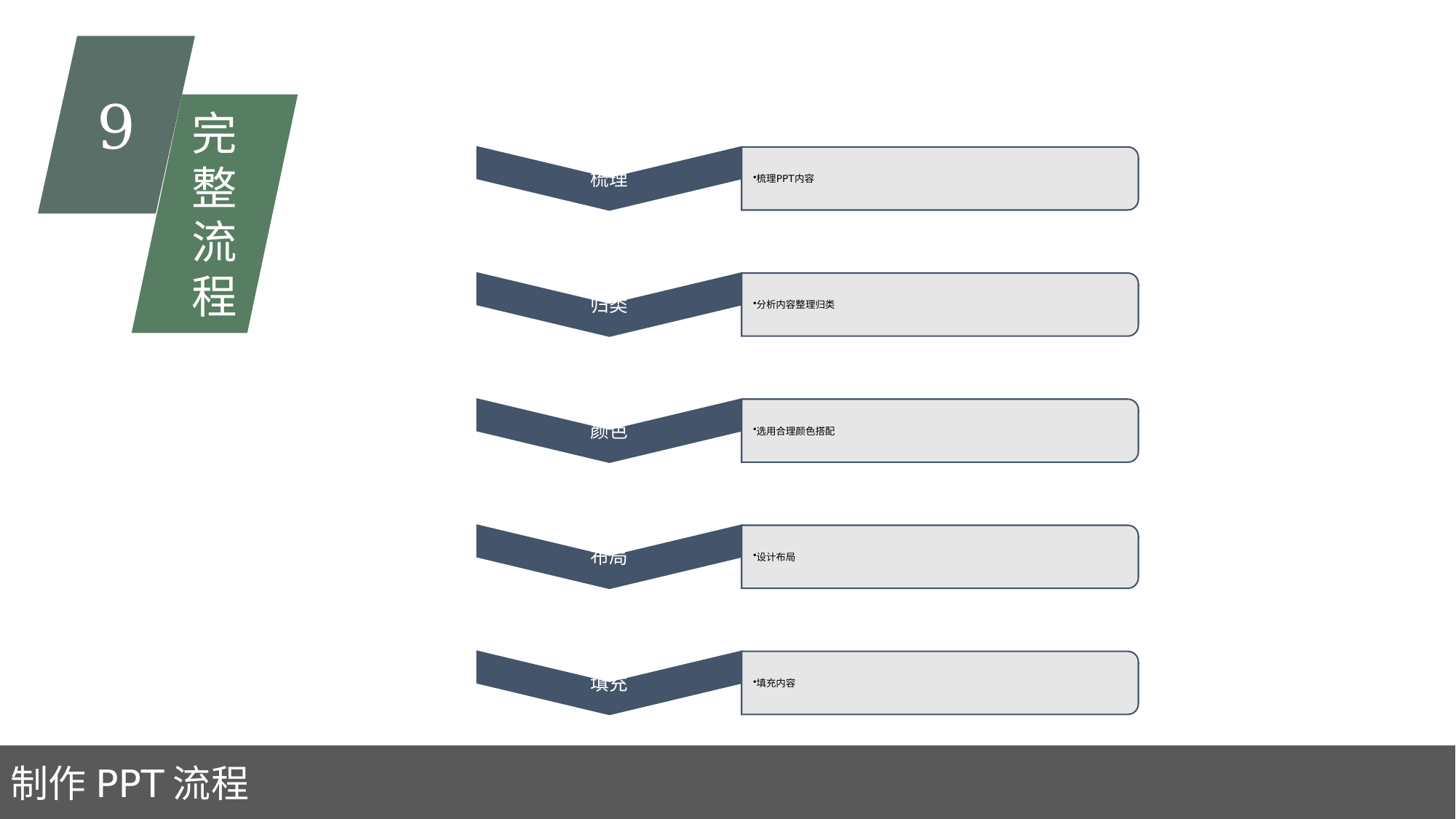

9
完整流程
梳理
梳理PPT内容
归类
分析内容整理归类
颜色
选用合理颜色搭配
布局
设计布局
填充
填充内容
制作PPT流程